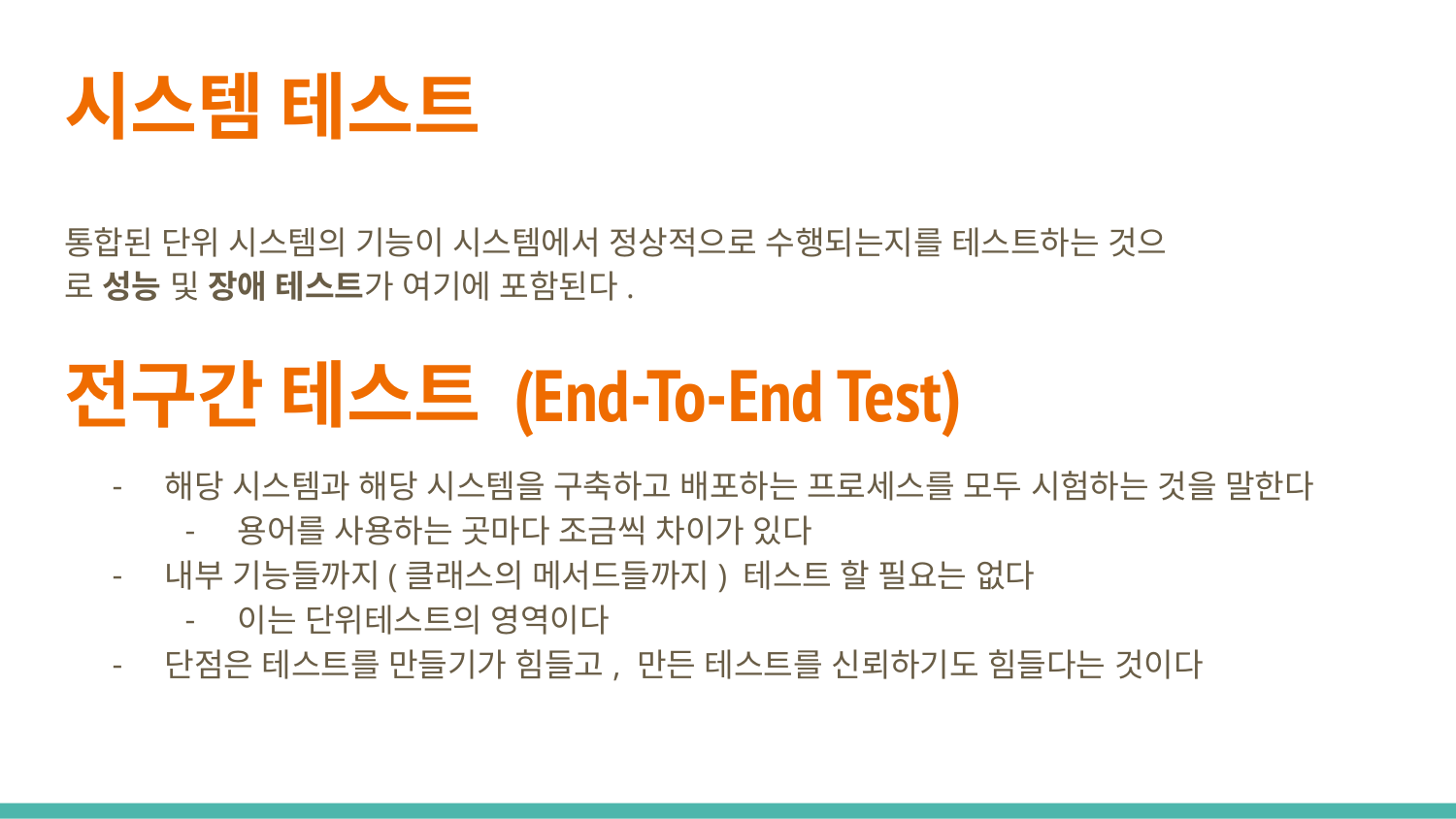

# 시스템 테스트
통합된 단위 시스템의 기능이 시스템에서 정상적으로 수행되는지를 테스트하는 것으
로 성능 및 장애 테스트가 여기에 포함된다.

전구간 테스트 (End-To-End Test)
해당 시스템과 해당 시스템을 구축하고 배포하는 프로세스를 모두 시험하는 것을 말한다
용어를 사용하는 곳마다 조금씩 차이가 있다
내부 기능들까지(클래스의 메서드들까지) 테스트 할 필요는 없다
이는 단위테스트의 영역이다
단점은 테스트를 만들기가 힘들고, 만든 테스트를 신뢰하기도 힘들다는 것이다